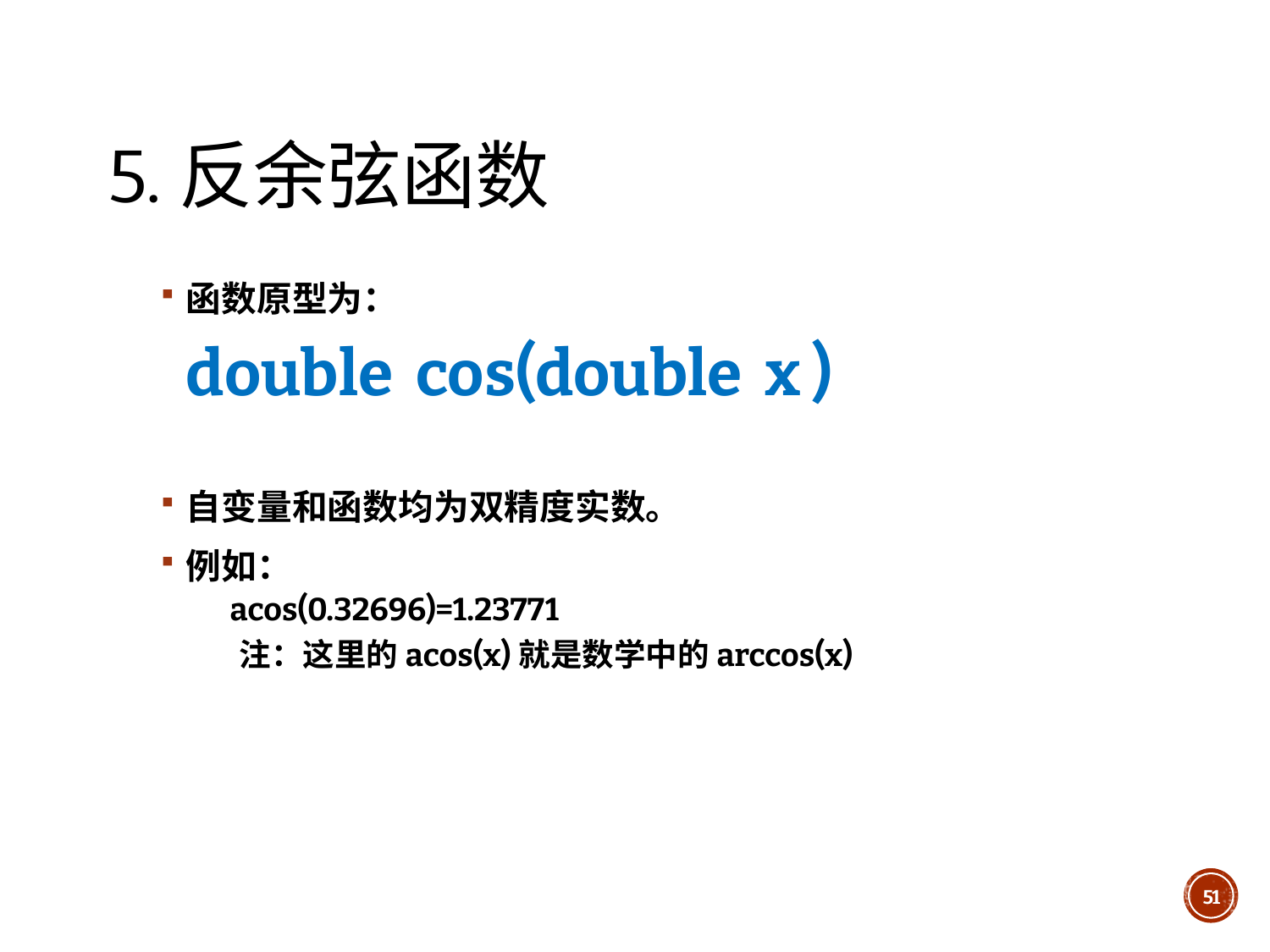

# 5.反余弦函数
函数原型为：
	double  cos(double  x )

自变量和函数均为双精度实数。
例如：
	 acos(0.32696)=1.23771
	 注：这里的acos(x)就是数学中的arccos(x)

51